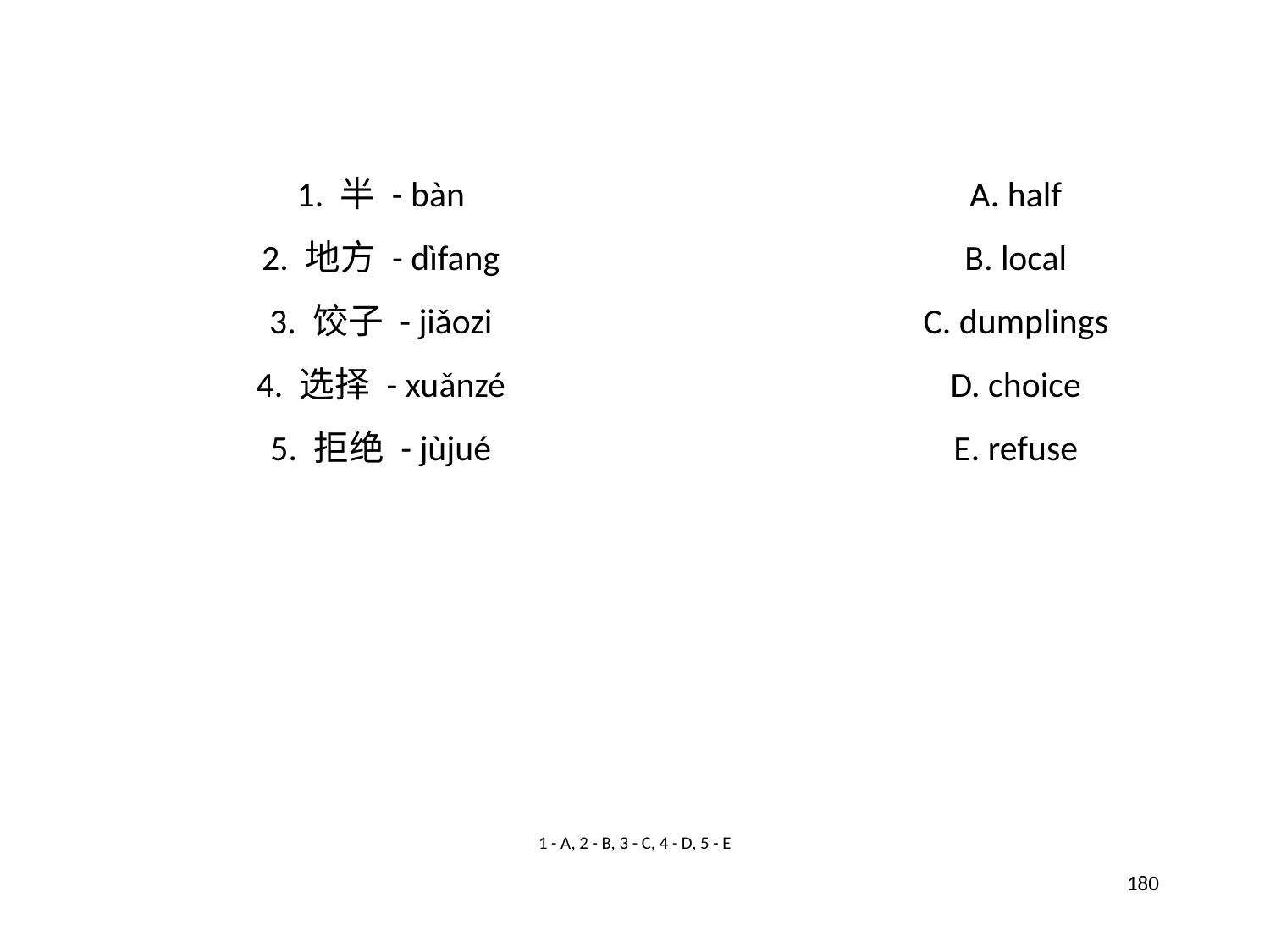

1. 半 - bàn

A. half

2. 地方 - dìfang

B. local

3. 饺子 - jiǎozi

C. dumplings

4. 选择 - xuǎnzé

D. choice

5. 拒绝 - jùjué

E. refuse
1 - A, 2 - B, 3 - C, 4 - D, 5 - E

180